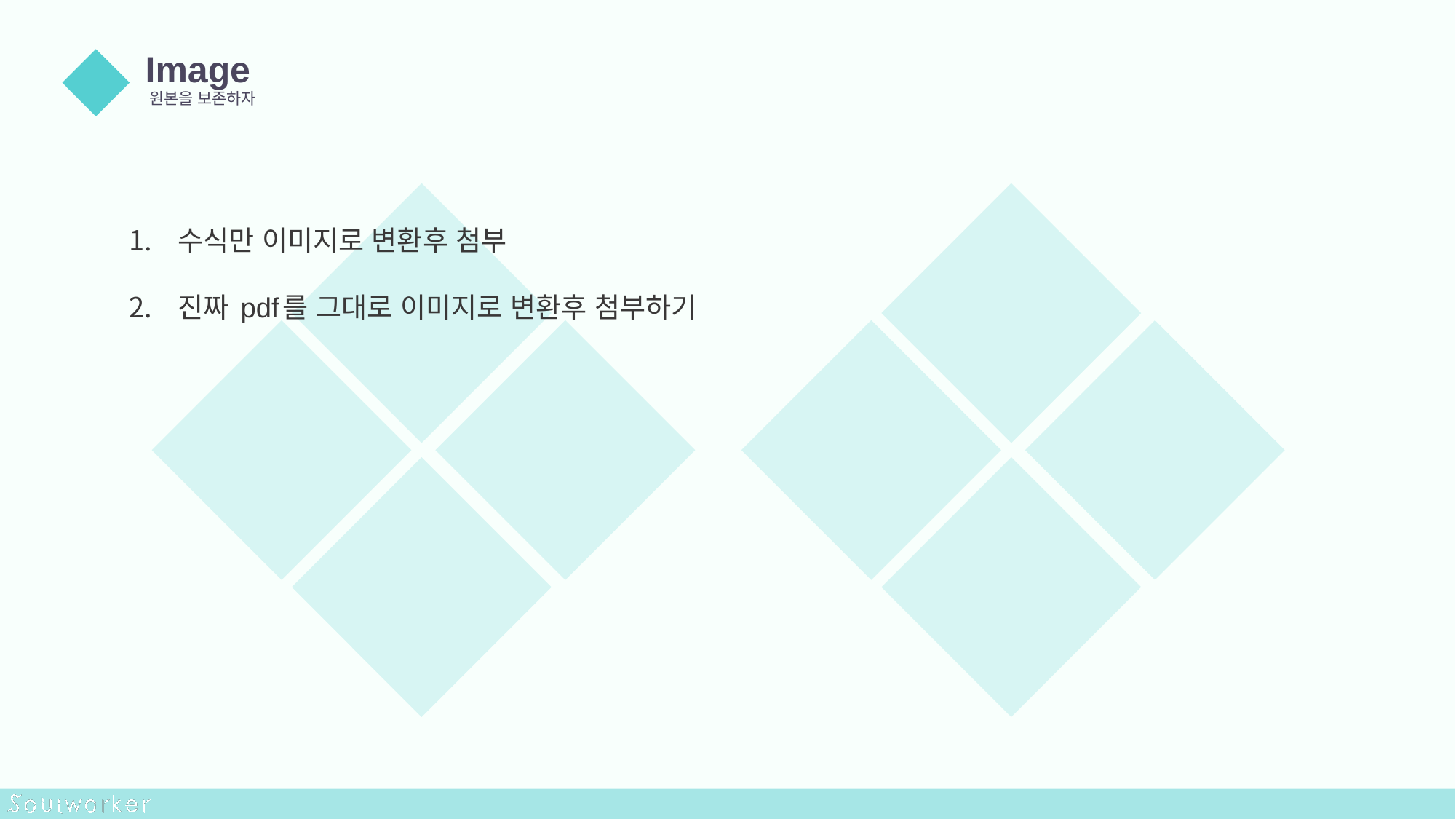

Image
원본을 보존하자

02

수식만 이미지로 변환후 첨부

진짜 pdf를 그대로 이미지로 변환후 첨부하기